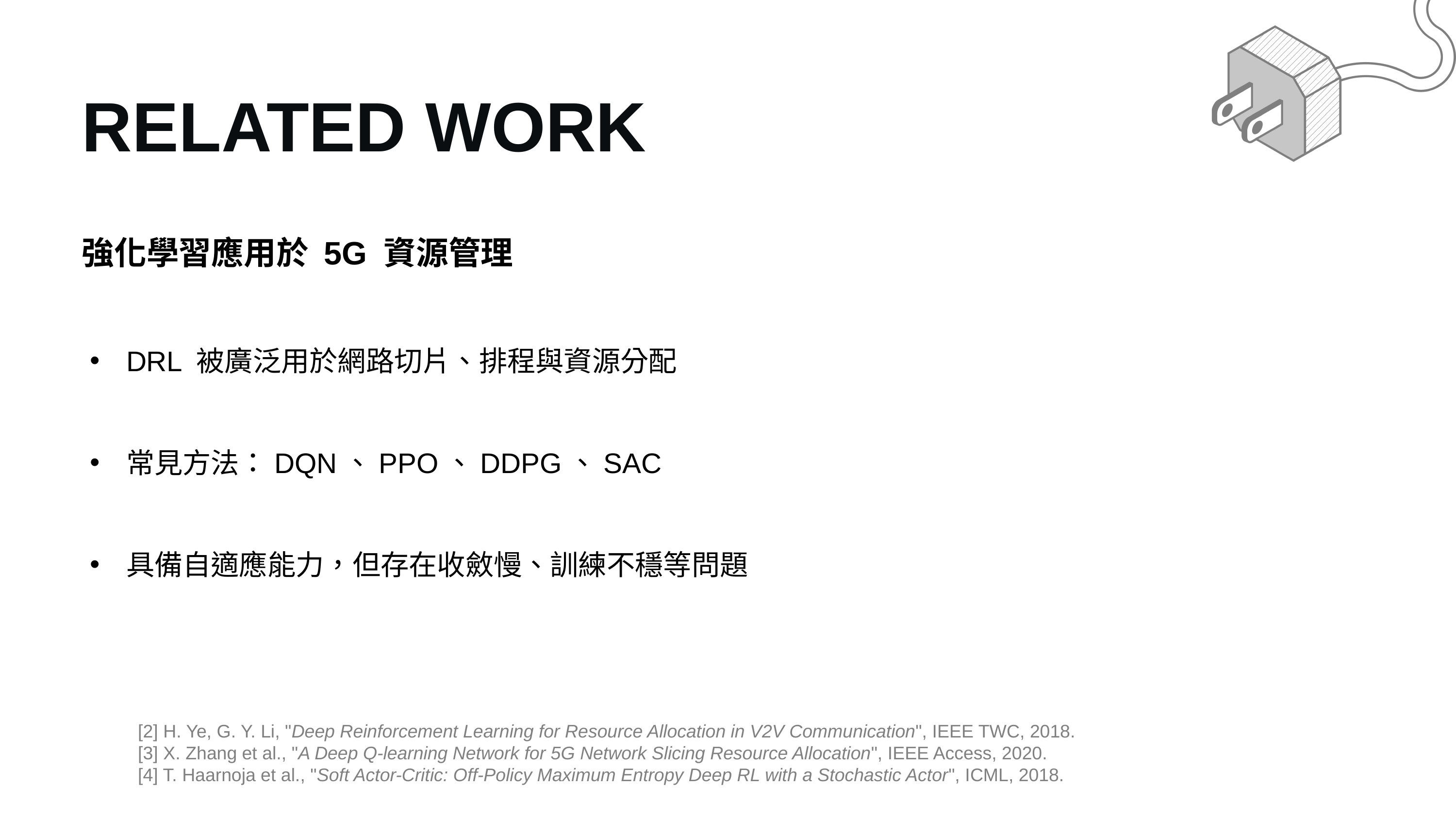

RELATED WORK
強化學習應用於 5G 資源管理
DRL 被廣泛用於網路切片、排程與資源分配
常見方法：DQN、PPO、DDPG、SAC
具備自適應能力，但存在收斂慢、訓練不穩等問題
[2] H. Ye, G. Y. Li, "Deep Reinforcement Learning for Resource Allocation in V2V Communication", IEEE TWC, 2018.
[3] X. Zhang et al., "A Deep Q-learning Network for 5G Network Slicing Resource Allocation", IEEE Access, 2020.
[4] T. Haarnoja et al., "Soft Actor-Critic: Off-Policy Maximum Entropy Deep RL with a Stochastic Actor", ICML, 2018.